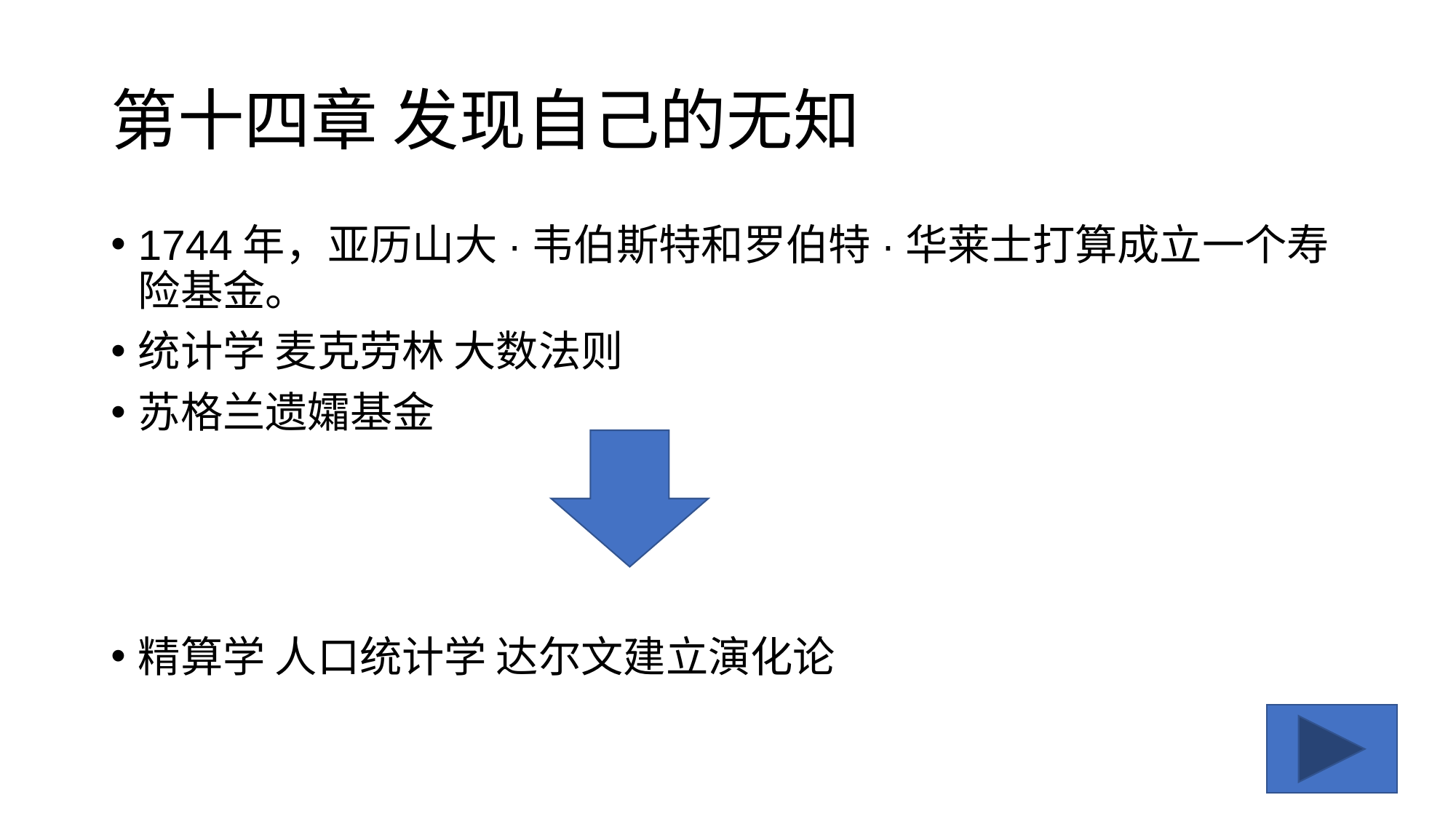

# 第十四章 发现自己的无知
1744年，亚历山大·韦伯斯特和罗伯特·华莱士打算成立一个寿险基金。
统计学 麦克劳林 大数法则
苏格兰遗孀基金

精算学 人口统计学 达尔文建立演化论